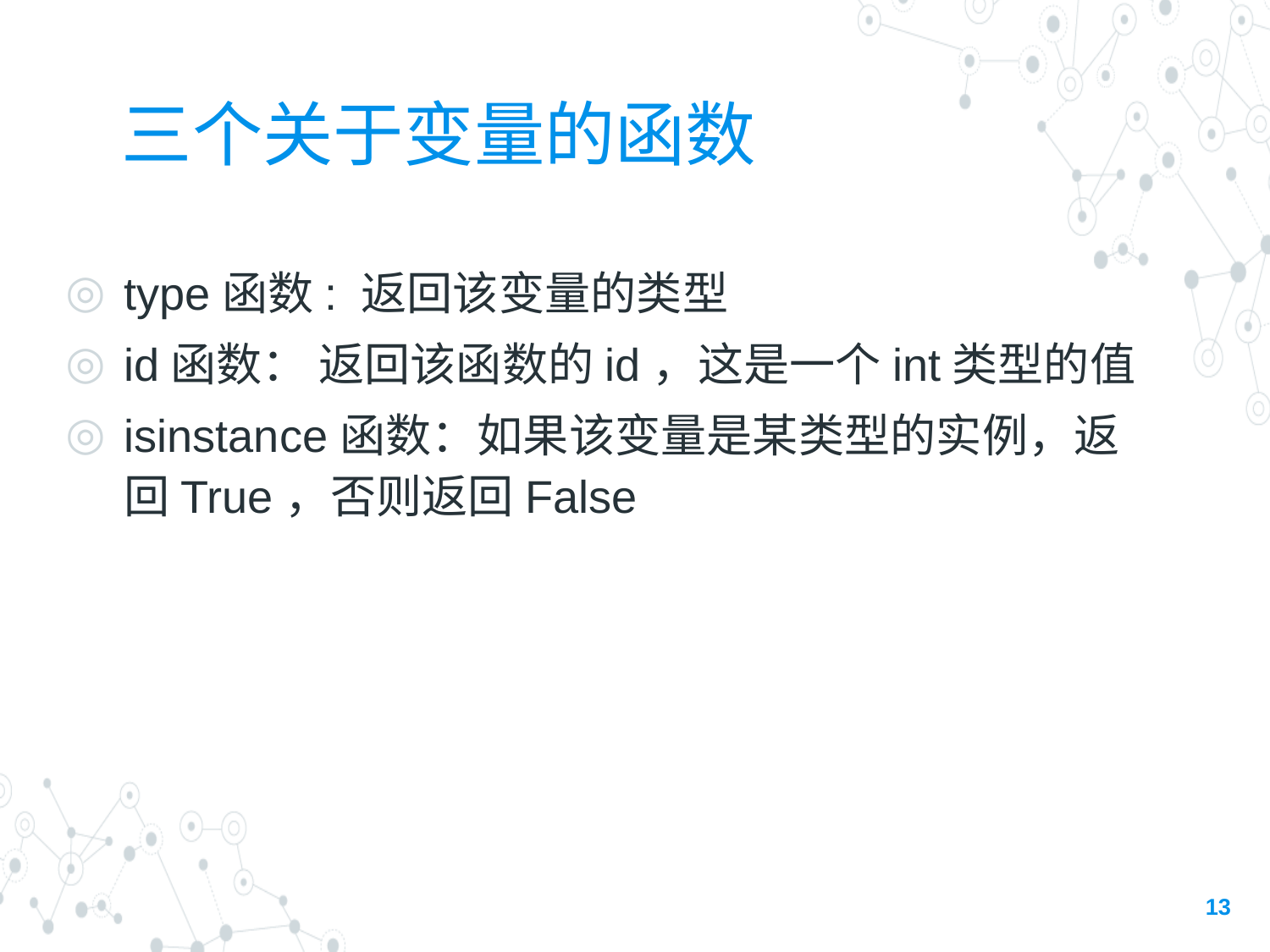

# 三个关于变量的函数
type函数: 返回该变量的类型
id函数： 返回该函数的id，这是一个int类型的值
isinstance函数：如果该变量是某类型的实例，返回True，否则返回False

13